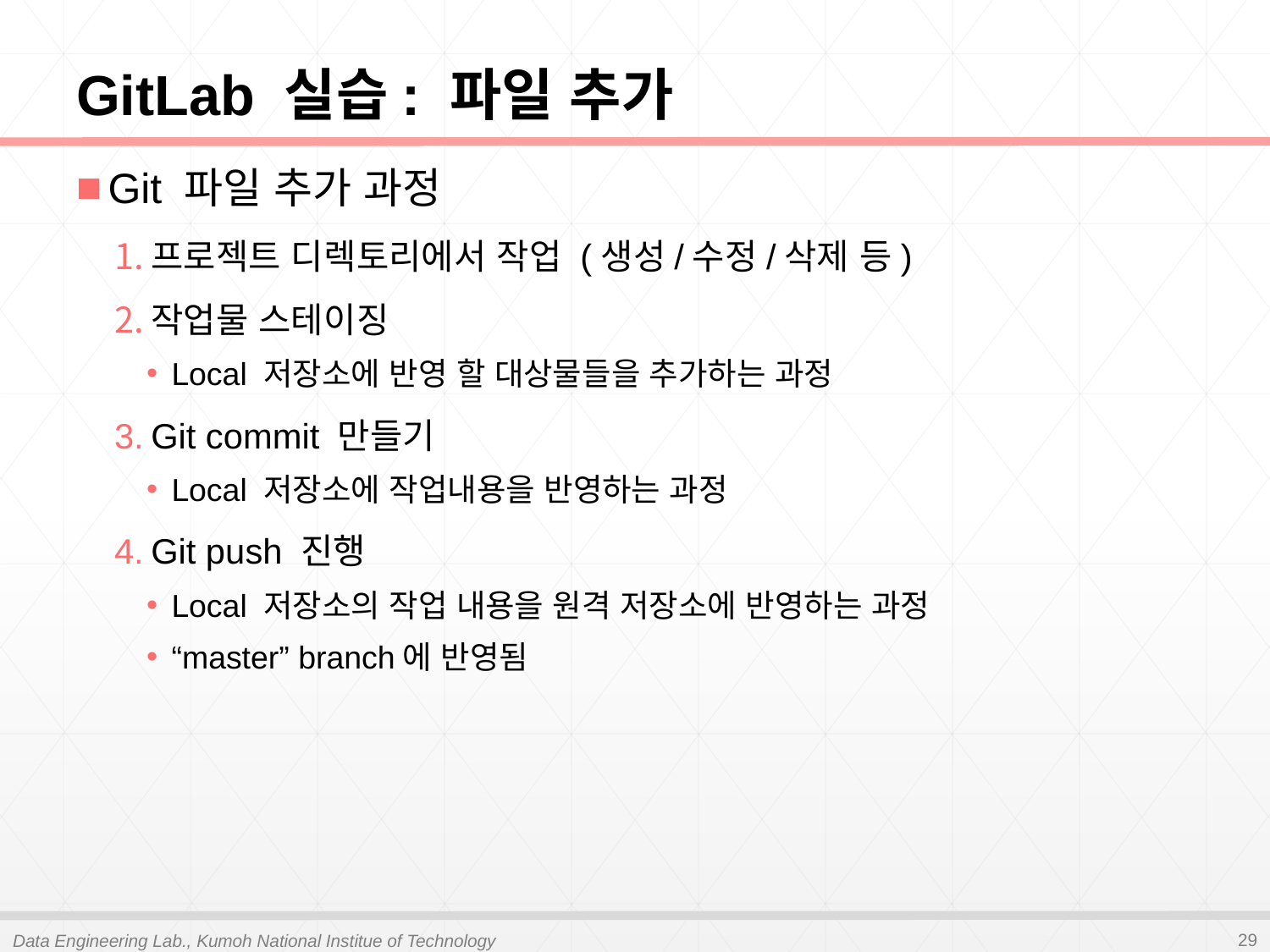

# GitLab 실습: 파일 추가
Git 파일 추가 과정
프로젝트 디렉토리에서 작업 (생성/수정/삭제 등)
작업물 스테이징
Local 저장소에 반영 할 대상물들을 추가하는 과정
Git commit 만들기
Local 저장소에 작업내용을 반영하는 과정
Git push 진행
Local 저장소의 작업 내용을 원격 저장소에 반영하는 과정
“master” branch에 반영됨
29
Data Engineering Lab., Kumoh National Institue of Technology